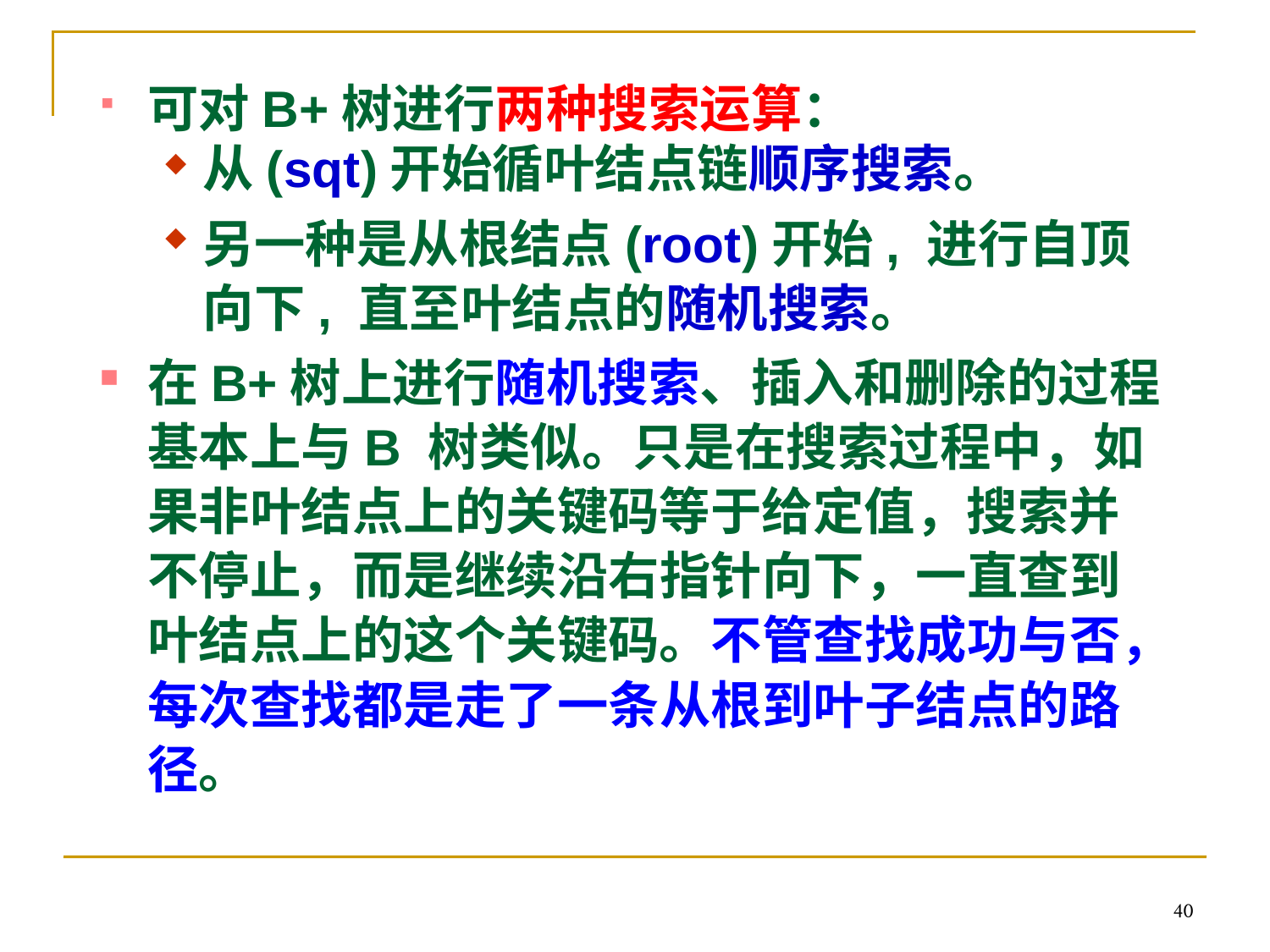

可对B+树进行两种搜索运算：
从(sqt)开始循叶结点链顺序搜索。
另一种是从根结点(root)开始, 进行自顶向下, 直至叶结点的随机搜索。
在B+树上进行随机搜索、插入和删除的过程基本上与B 树类似。只是在搜索过程中，如果非叶结点上的关键码等于给定值，搜索并不停止，而是继续沿右指针向下，一直查到叶结点上的这个关键码。不管查找成功与否，每次查找都是走了一条从根到叶子结点的路径。
40